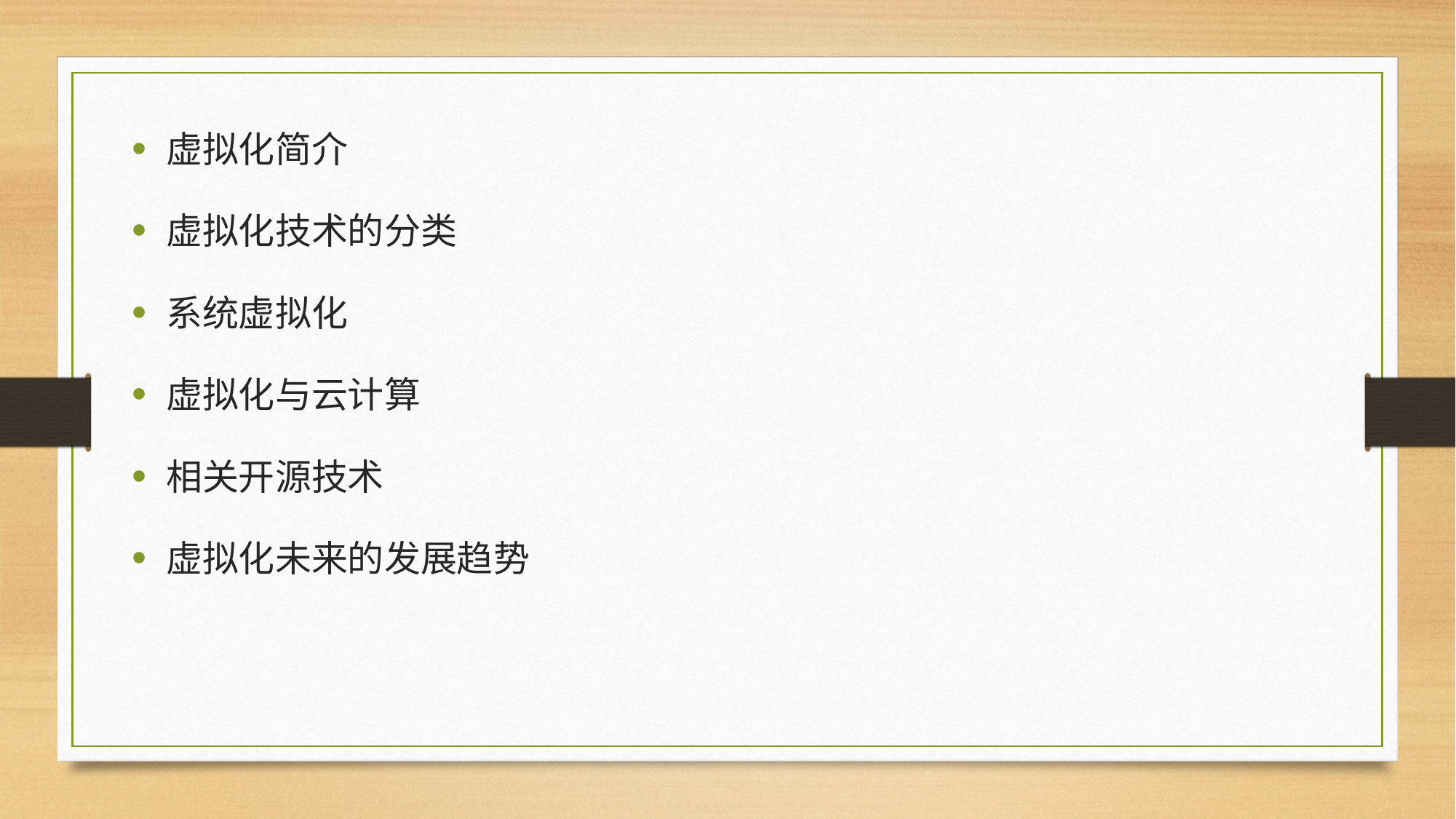

虚拟化简介
虚拟化技术的分类
系统虚拟化
虚拟化与云计算
相关开源技术
虚拟化未来的发展趋势